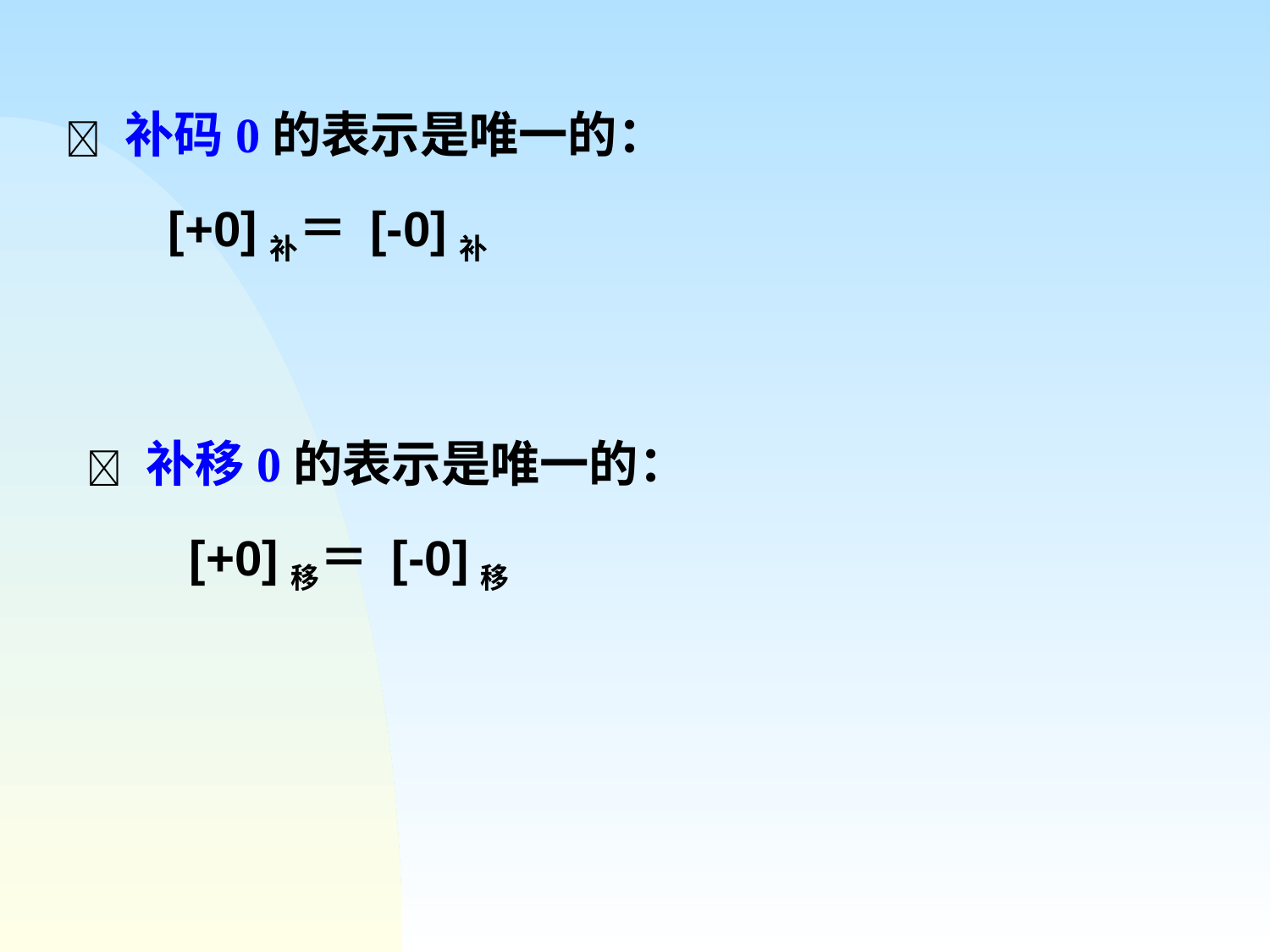

•  补码0的表示是唯一的：
        [+0]补＝ [-0]补
•  补移0的表示是唯一的：
        [+0]移＝ [-0]移
33